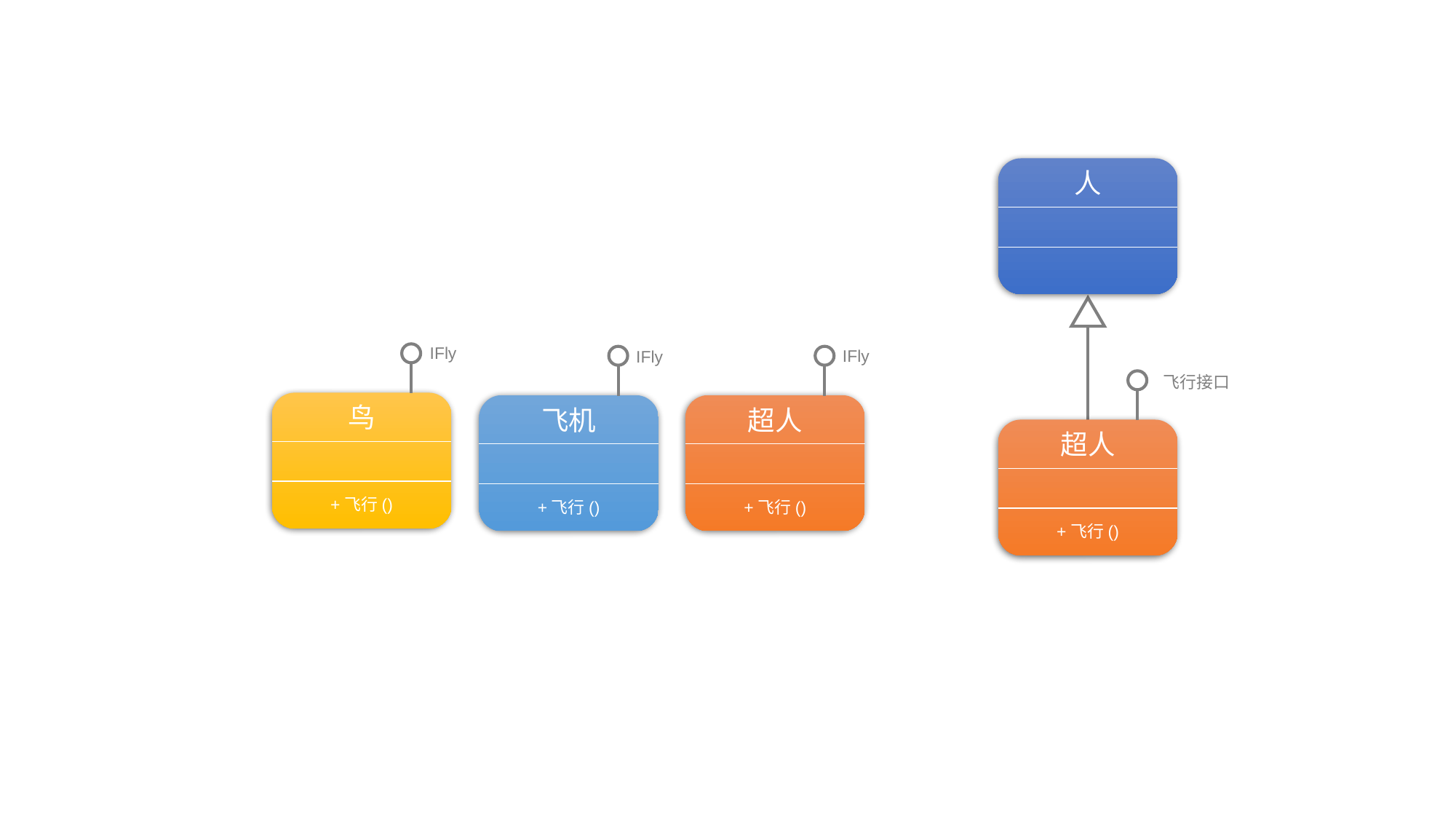

人

IFly
IFly
IFly

飞行接口

鸟
+飞行()

飞机
+飞行()

超人
+飞行()

超人
+飞行()